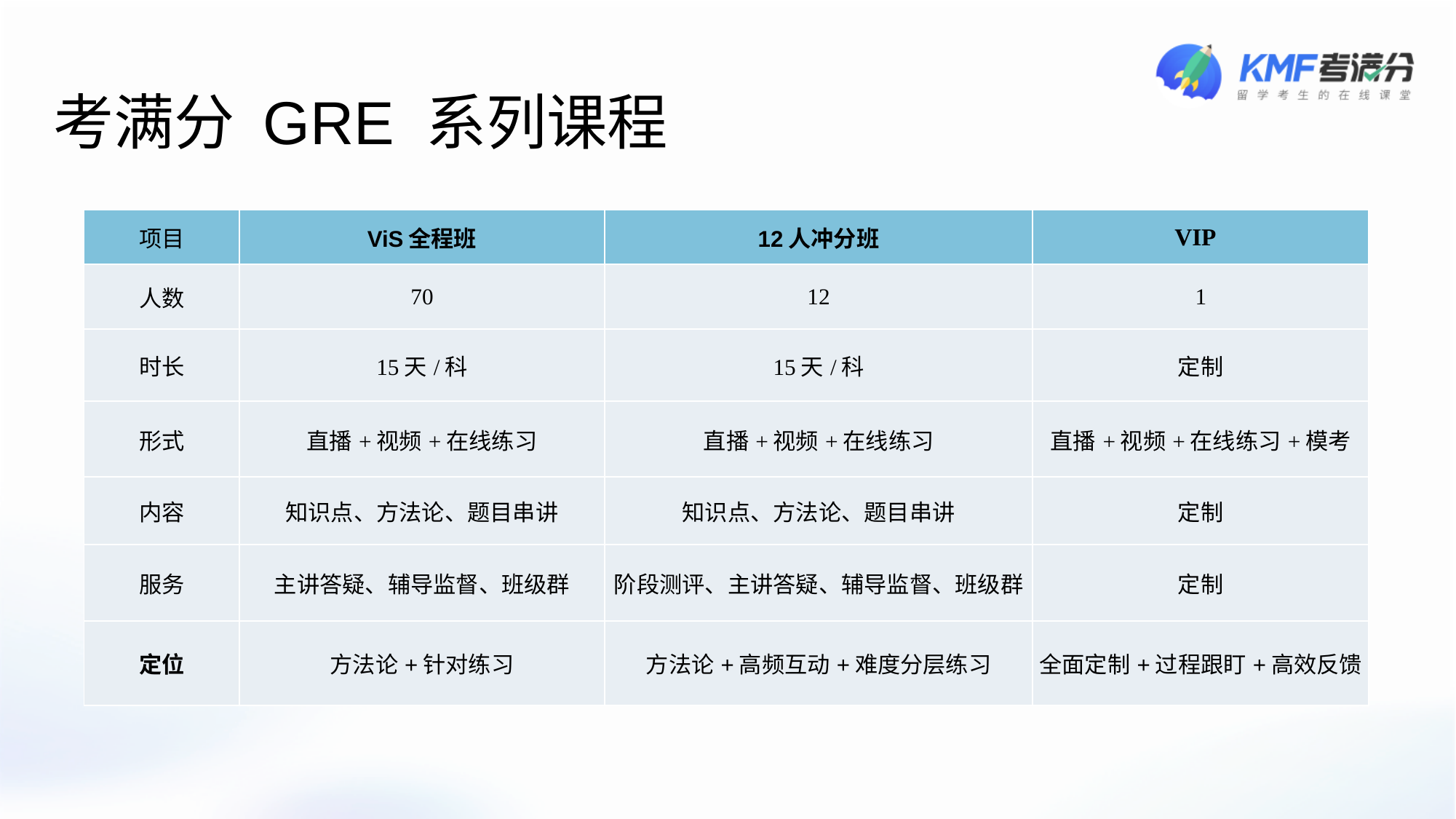

考满分 GRE 系列课程
| 项目 | ViS全程班 | 12人冲分班 | VIP |
| --- | --- | --- | --- |
| 人数 | 70 | 12 | 1 |
| 时长 | 15天/科 | 15天/科 | 定制 |
| 形式 | 直播+视频+在线练习 | 直播+视频+在线练习 | 直播+视频+在线练习+模考 |
| 内容 | 知识点、方法论、题目串讲 | 知识点、方法论、题目串讲 | 定制 |
| 服务 | 主讲答疑、辅导监督、班级群 | 阶段测评、主讲答疑、辅导监督、班级群 | 定制 |
| 定位 | 方法论+针对练习 | 方法论+高频互动+难度分层练习 | 全面定制+过程跟盯+高效反馈 |